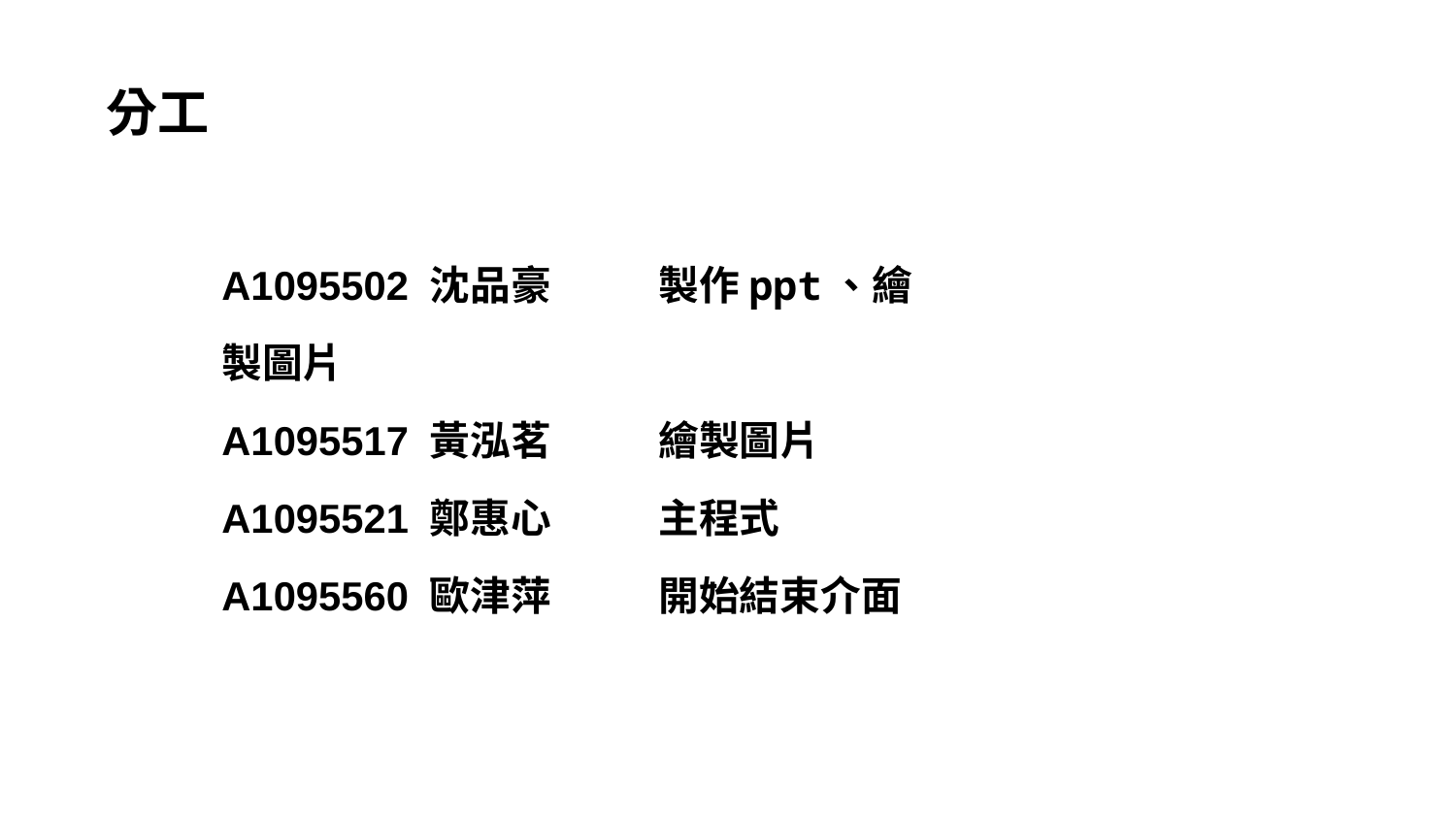

# 分工
A1095502 沈品豪	製作ppt、繪製圖片
A1095517 黃泓茗	繪製圖片
A1095521 鄭惠心	主程式
A1095560 歐津萍	開始結束介面